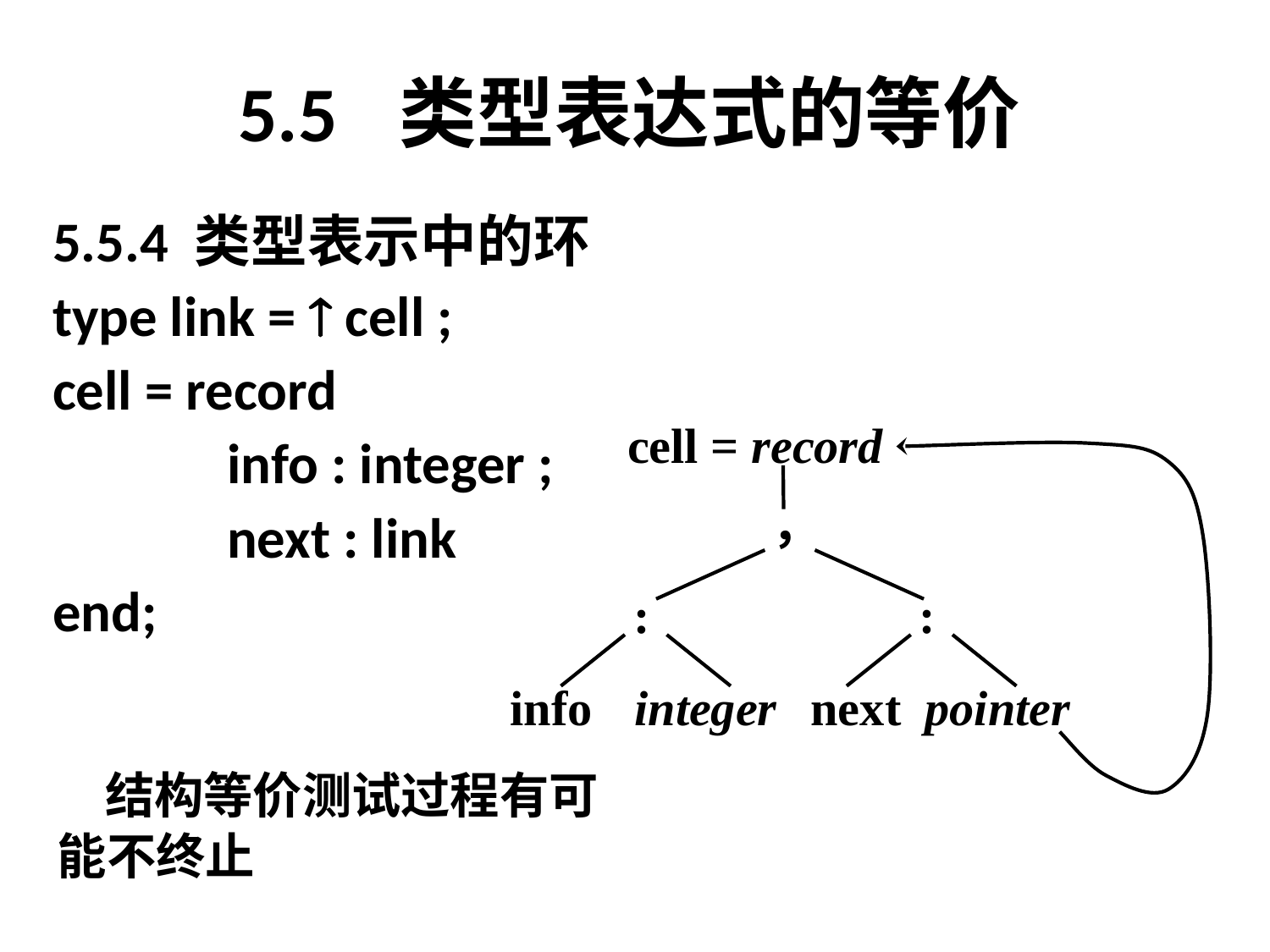

# 5.5  类型表达式的等价
5.5.4 类型表示中的环
type link = ↑ cell ;
cell = record
		info : integer ;
		next : link
end;
cell = record

，

:
:

info
integer
next
pointer
	结构等价测试过程有可
能不终止